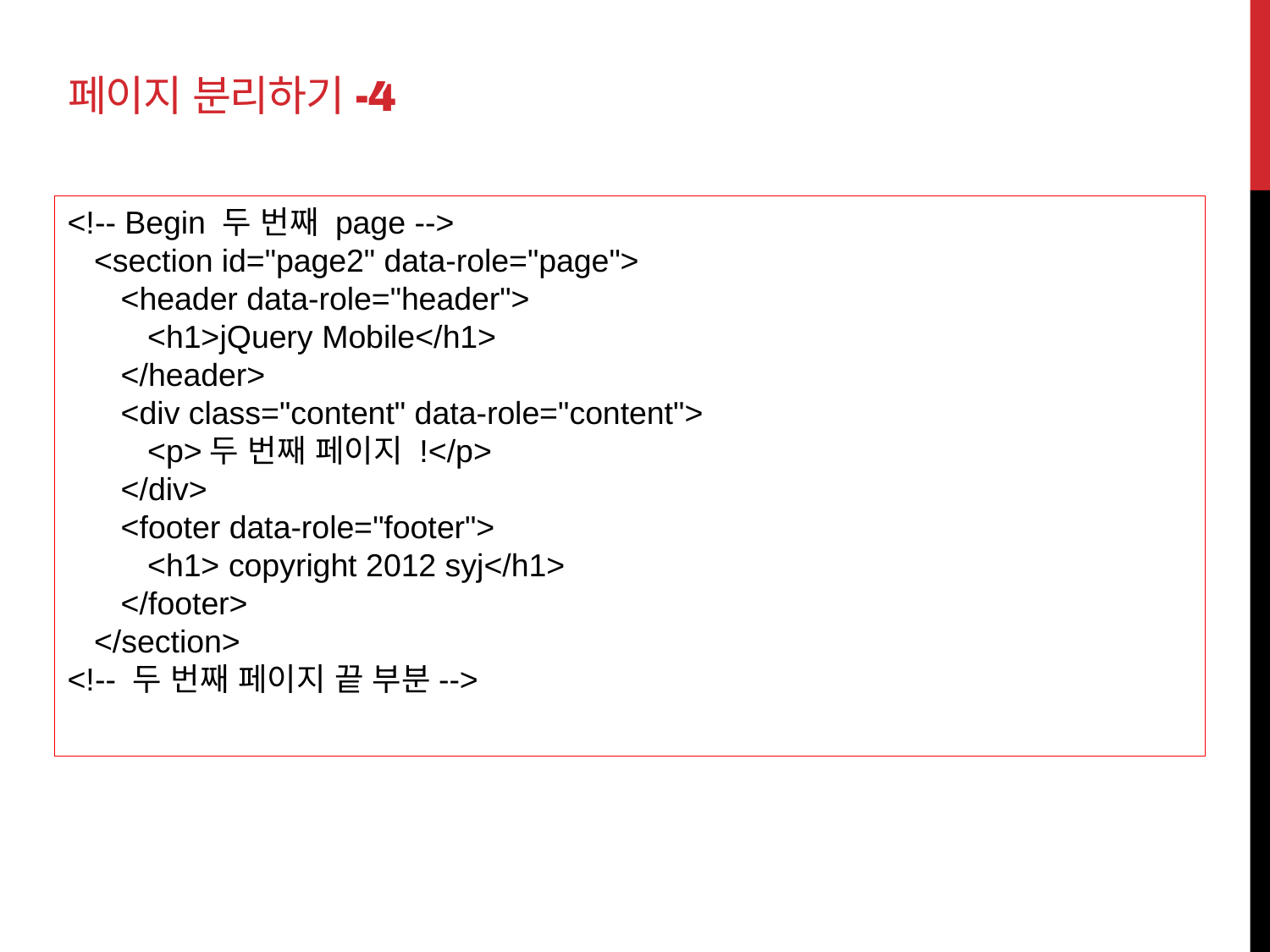

# 페이지 분리하기-4
<!-- Begin 두 번째 page -->
   <section id="page2" data-role="page">
      <header data-role="header">
         <h1>jQuery Mobile</h1>
      </header>
      <div class="content" data-role="content">
         <p>두 번째 페이지 !</p>
      </div>
      <footer data-role="footer">
         <h1> copyright 2012 syj</h1>
      </footer>
   </section>
<!-- 두 번째 페이지 끝 부분-->